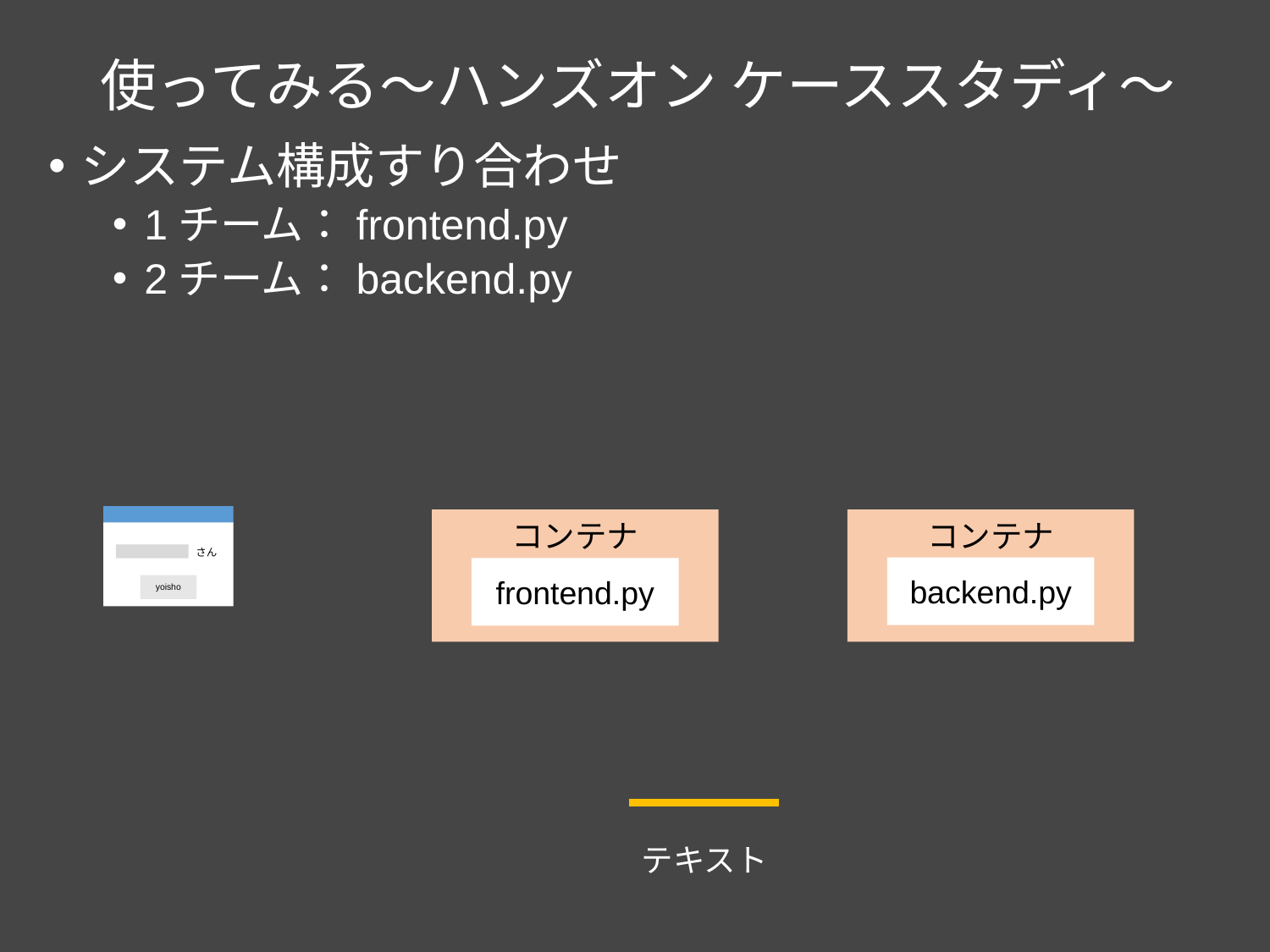

# 使ってみる～ハンズオン ケーススタディ～
システム構成すり合わせ
1チーム：frontend.py
2チーム：backend.py

さん

yoisho
コンテナ
コンテナ
backend.py
frontend.py
テキスト